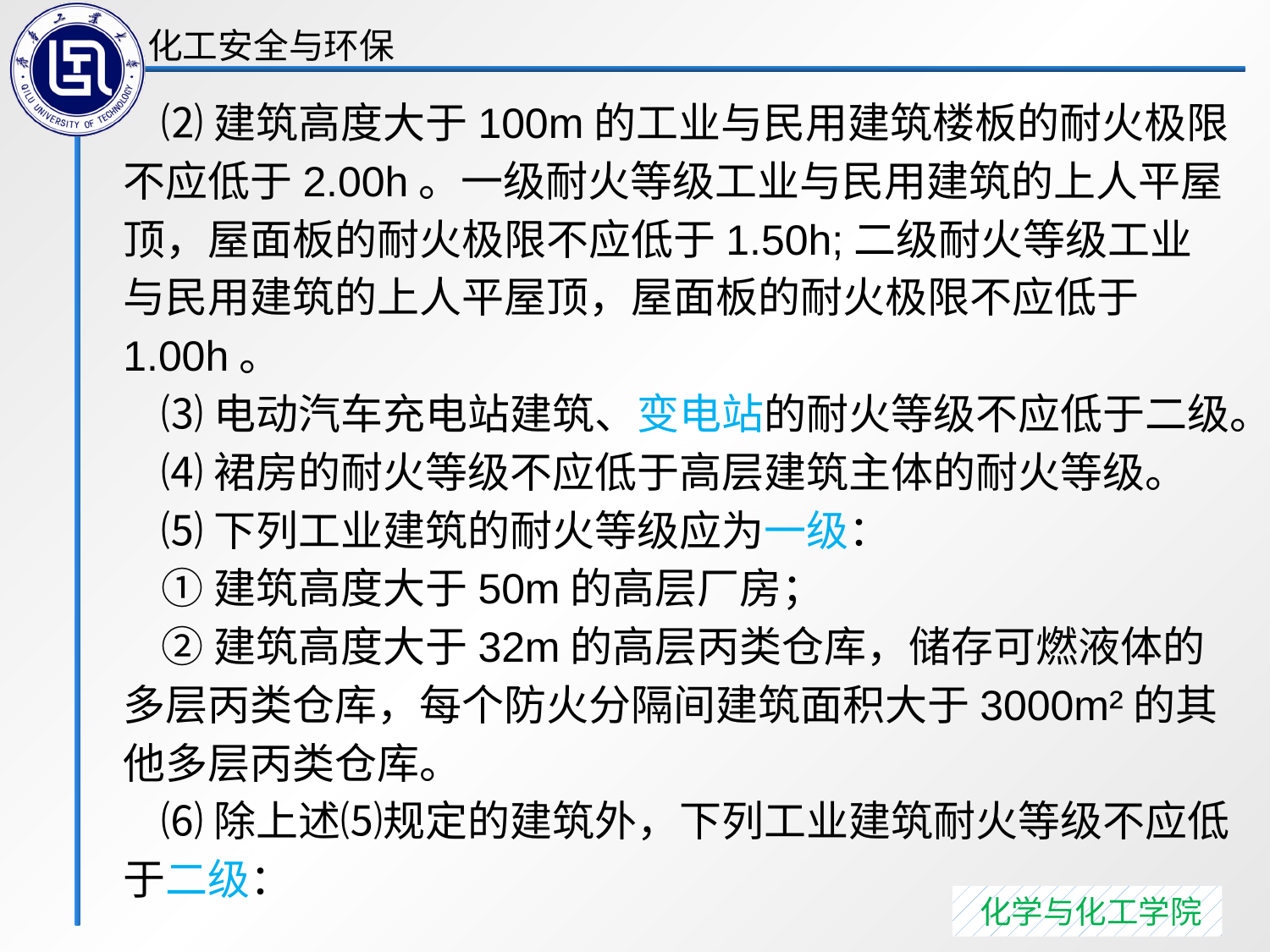

⑵建筑高度大于100m的工业与民用建筑楼板的耐火极限不应低于2.00h。一级耐火等级工业与民用建筑的上人平屋顶，屋面板的耐火极限不应低于1.50h;二级耐火等级工业与民用建筑的上人平屋顶，屋面板的耐火极限不应低于1.00h。
    ⑶电动汽车充电站建筑、变电站的耐火等级不应低于二级。
    ⑷裙房的耐火等级不应低于高层建筑主体的耐火等级。
    ⑸下列工业建筑的耐火等级应为一级：
    ①建筑高度大于50m的高层厂房；
    ②建筑高度大于32m的高层丙类仓库，储存可燃液体的多层丙类仓库，每个防火分隔间建筑面积大于3000m²的其他多层丙类仓库。
    ⑹除上述⑸规定的建筑外，下列工业建筑耐火等级不应低于二级：